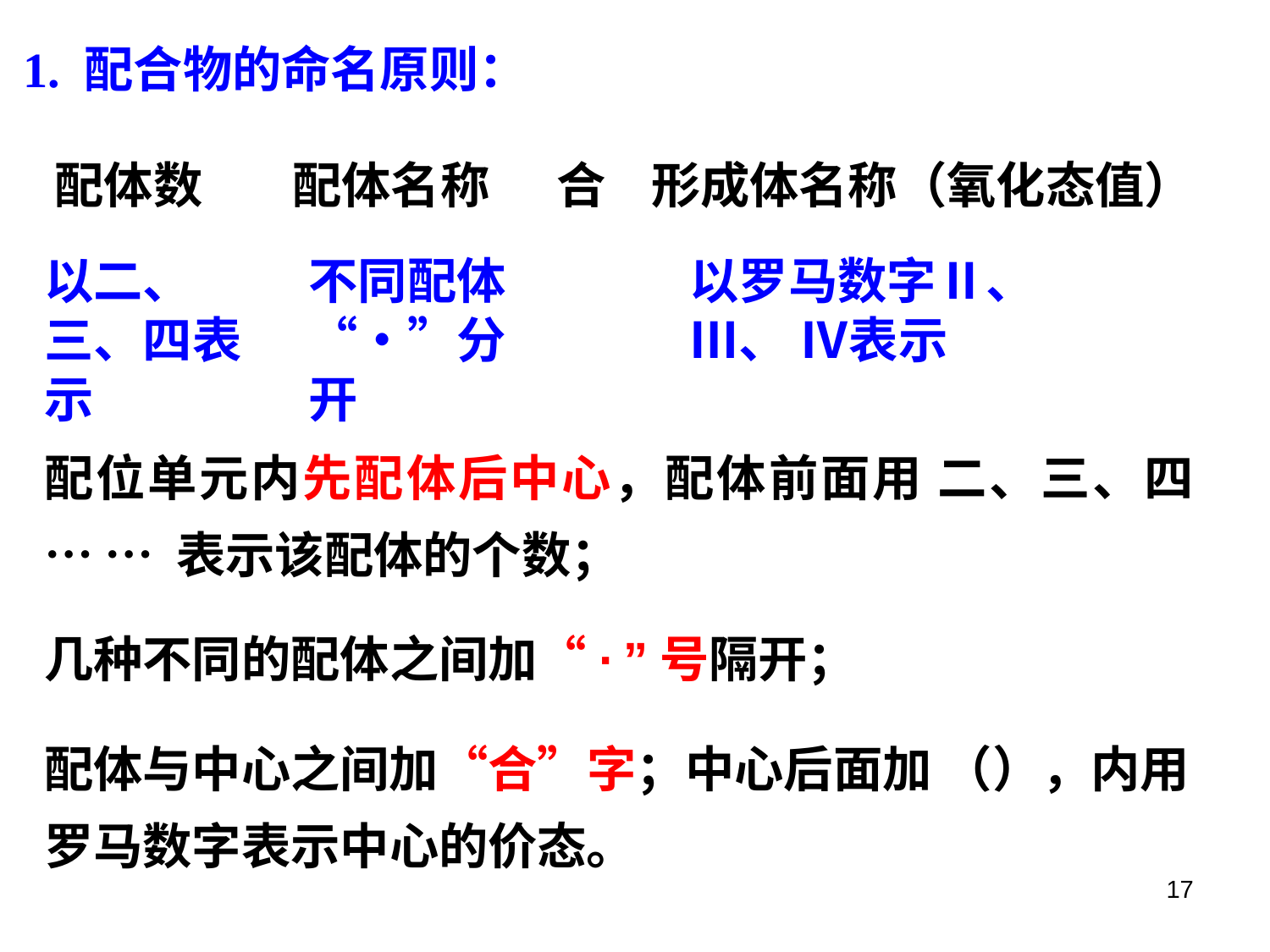

1. 配合物的命名原则：
配体数        配体名称      合    形成体名称（氧化态值）
以二、三、四表示
不同配体“•”分开
以罗马数字Ⅱ、Ⅲ、 Ⅳ表示
配位单元内先配体后中心，配体前面用 二、三、四 … …  表示该配体的个数；
几种不同的配体之间加“· ”号隔开；
配体与中心之间加“合”字；中心后面加 （），内用罗马数字表示中心的价态。
17